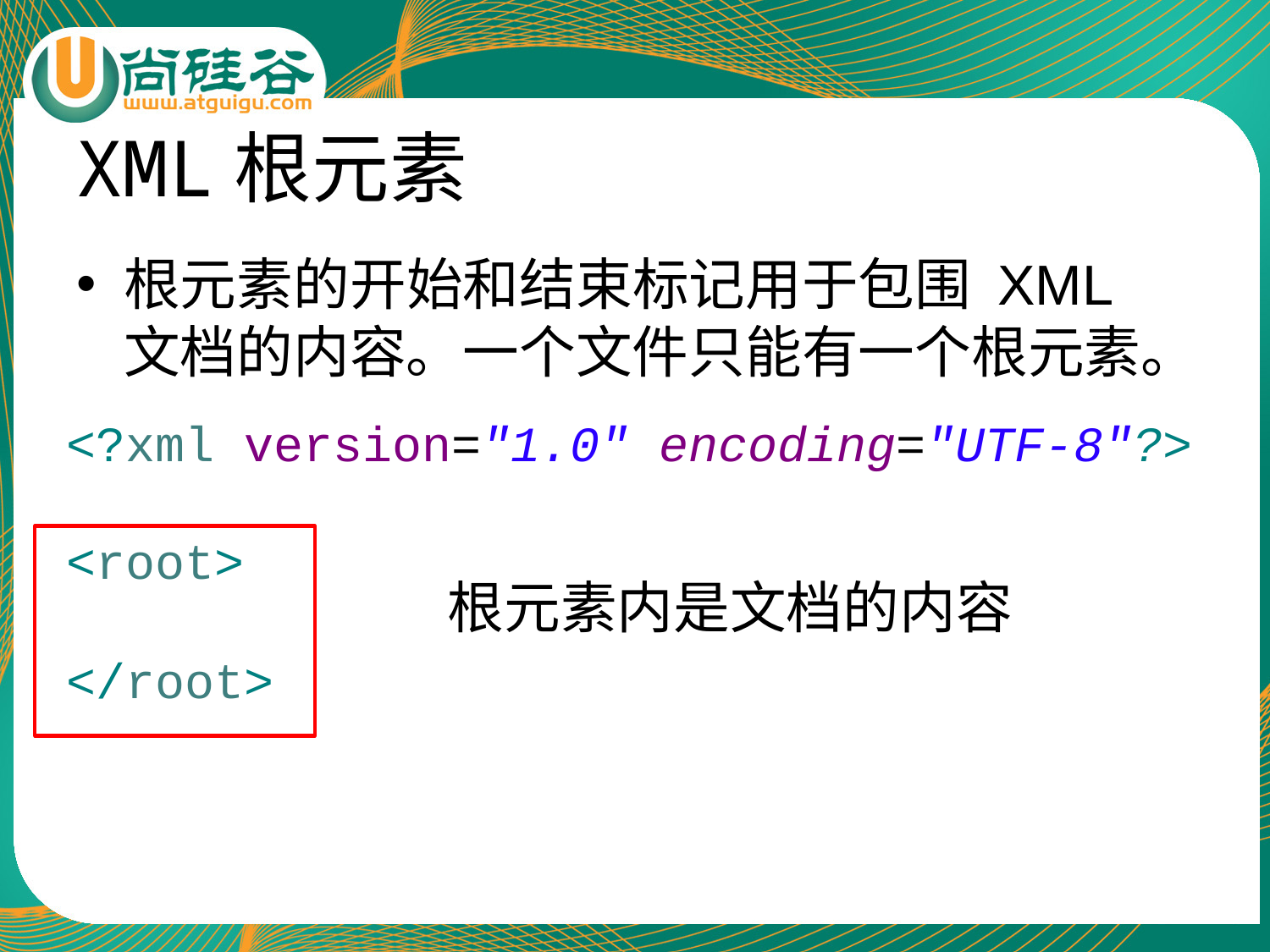

# XML根元素
根元素的开始和结束标记用于包围 XML 文档的内容。一个文件只能有一个根元素。
<?xml version="1.0" encoding="UTF-8"?>

<root>

</root>

根元素内是文档的内容